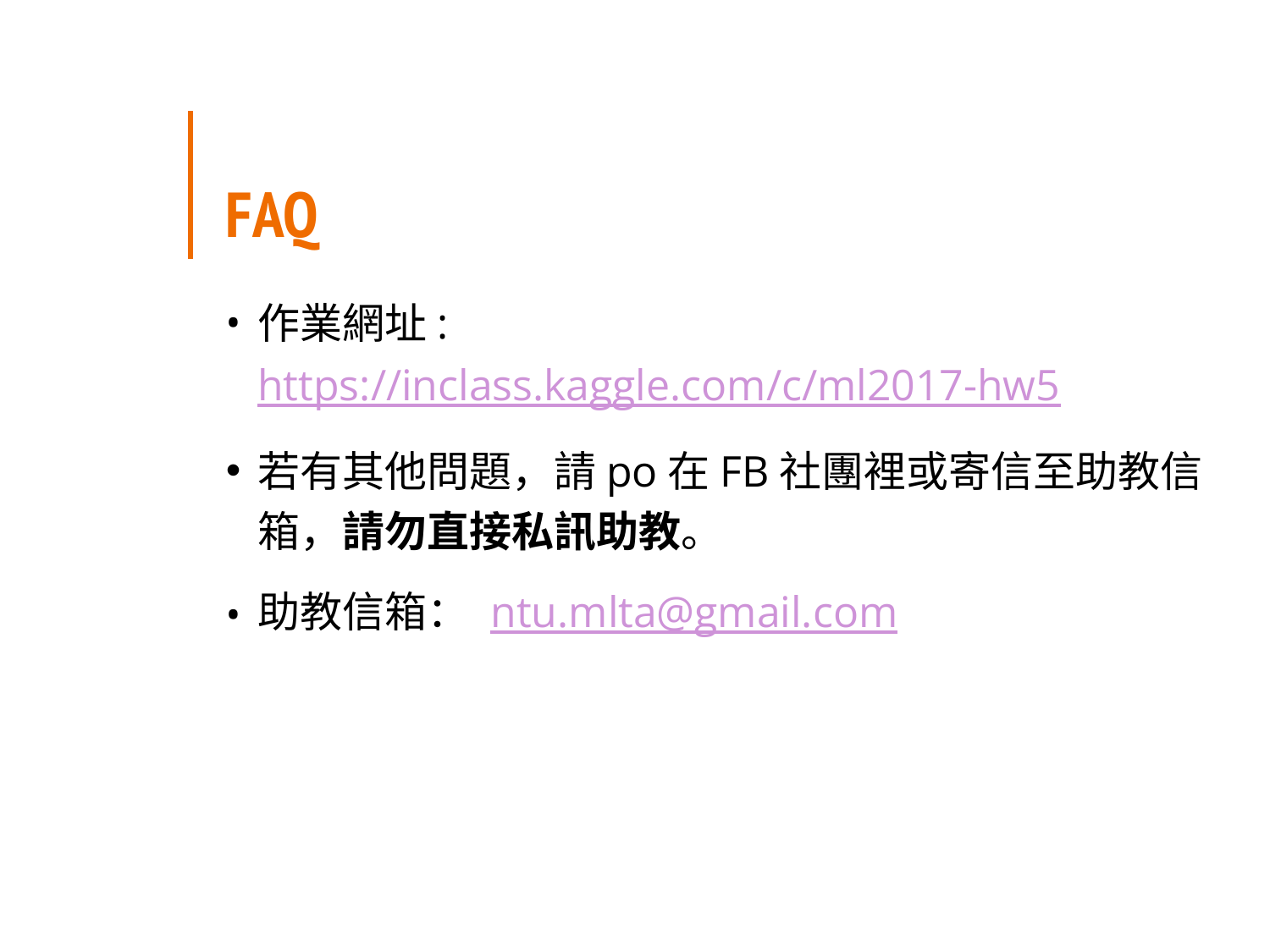

# FAQ
作業網址: https://inclass.kaggle.com/c/ml2017-hw5
若有其他問題，請po在FB社團裡或寄信至助教信箱，請勿直接私訊助教。
助教信箱： ntu.mlta@gmail.com